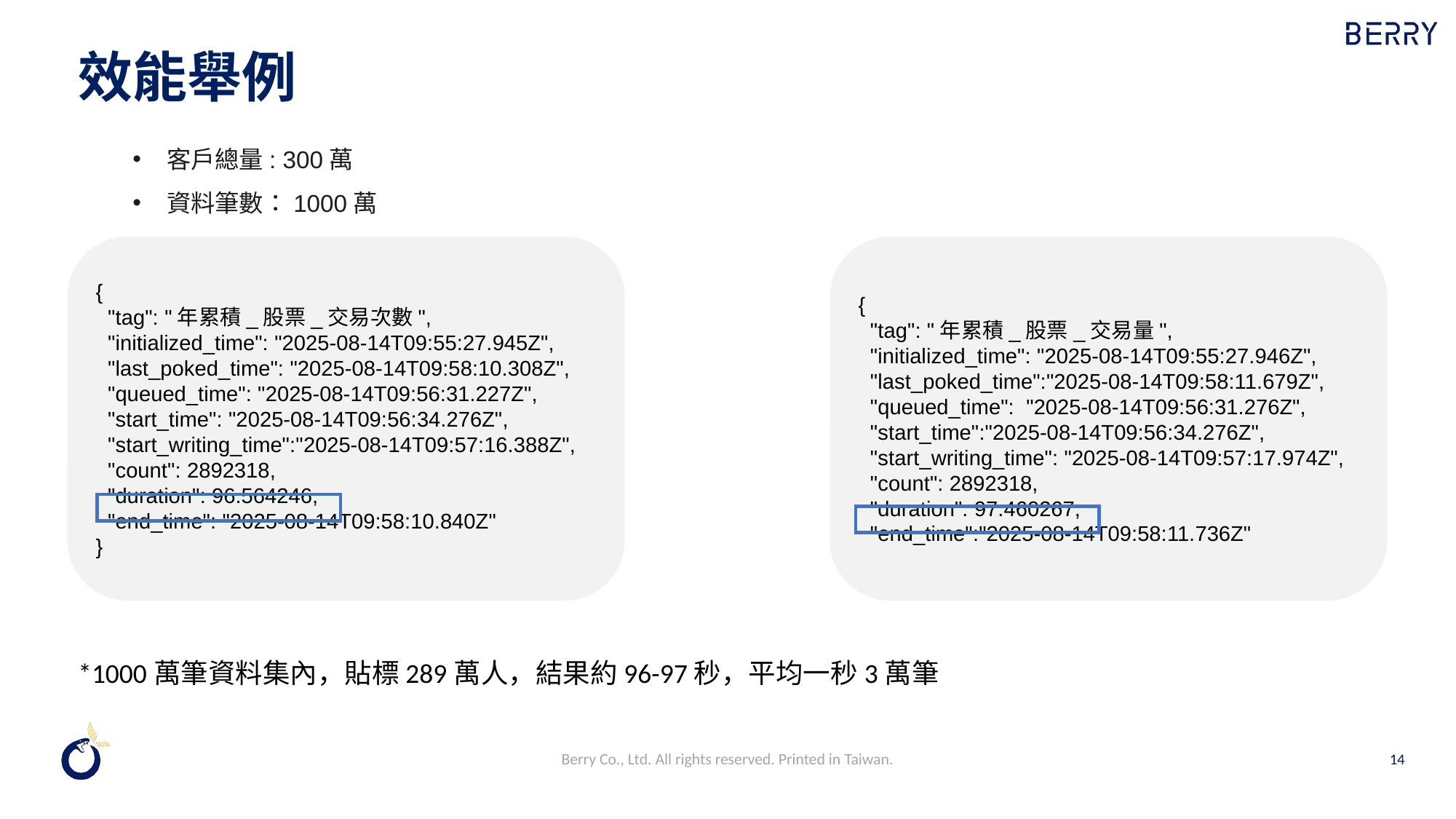

效能舉例
客戶總量: 300萬
資料筆數：1000萬
{
  "tag": "年累積_股票_交易次數",
  "initialized_time": "2025-08-14T09:55:27.945Z",
  "last_poked_time": "2025-08-14T09:58:10.308Z",
  "queued_time": "2025-08-14T09:56:31.227Z",
  "start_time": "2025-08-14T09:56:34.276Z",
  "start_writing_time":"2025-08-14T09:57:16.388Z",
  "count": 2892318,
  "duration": 96.564246,
  "end_time": "2025-08-14T09:58:10.840Z"
}
{
  "tag": "年累積_股票_交易量",
  "initialized_time": "2025-08-14T09:55:27.946Z",
  "last_poked_time":"2025-08-14T09:58:11.679Z",
  "queued_time":  "2025-08-14T09:56:31.276Z",
  "start_time":"2025-08-14T09:56:34.276Z",
  "start_writing_time": "2025-08-14T09:57:17.974Z",
  "count": 2892318,
  "duration": 97.460267,
  "end_time":"2025-08-14T09:58:11.736Z"

*1000萬筆資料集內，貼標289萬人，結果約96-97秒，平均一秒3萬筆
在 1000萬筆資料集內, 透過aggregrate篩選整理出300萬筆資料,並寫入, 這樣花了96 sec,